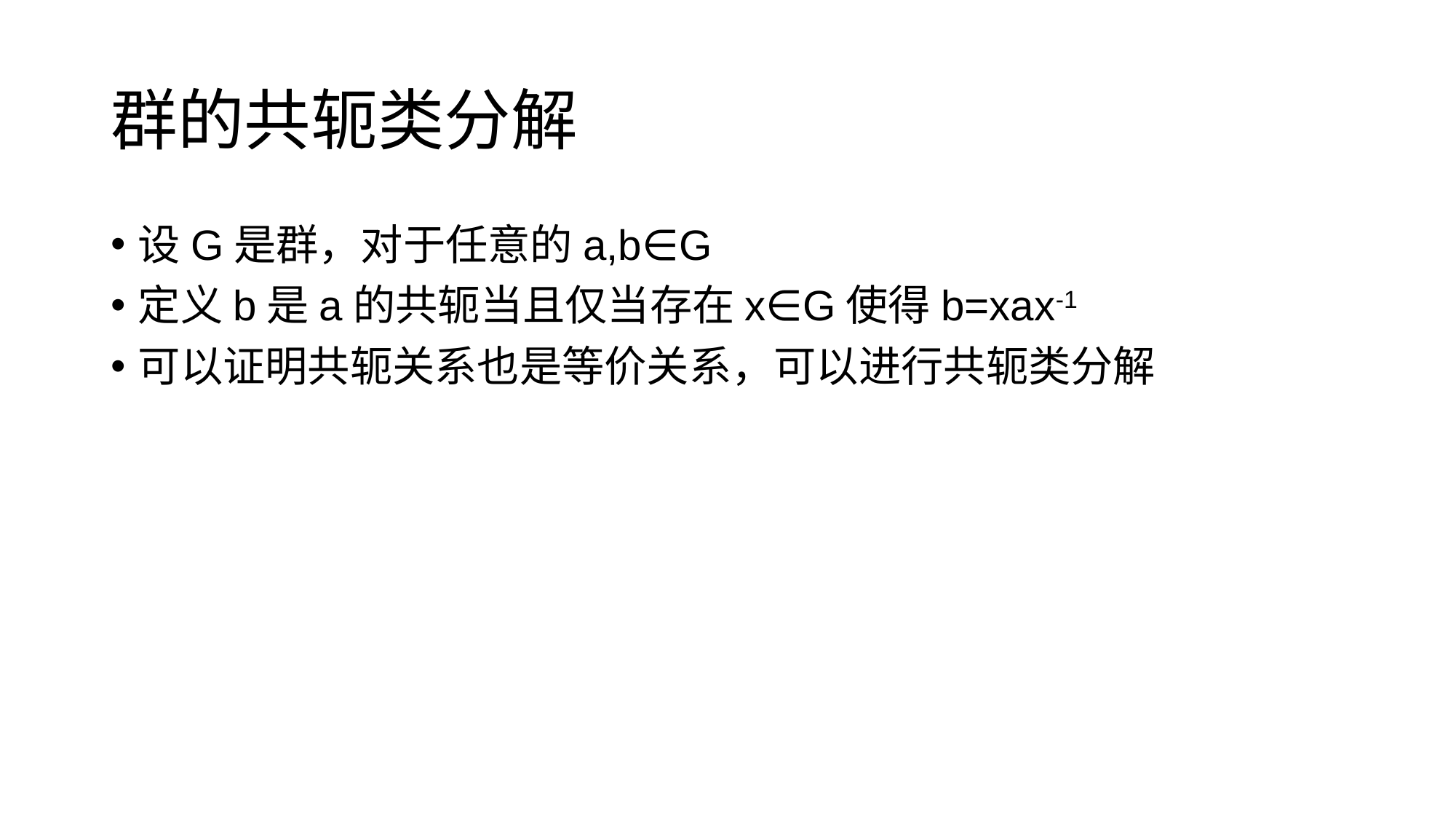

# 群的共轭类分解
设G是群，对于任意的a,b∈G
定义b是a的共轭当且仅当存在x∈G使得b=xax-1
可以证明共轭关系也是等价关系，可以进行共轭类分解